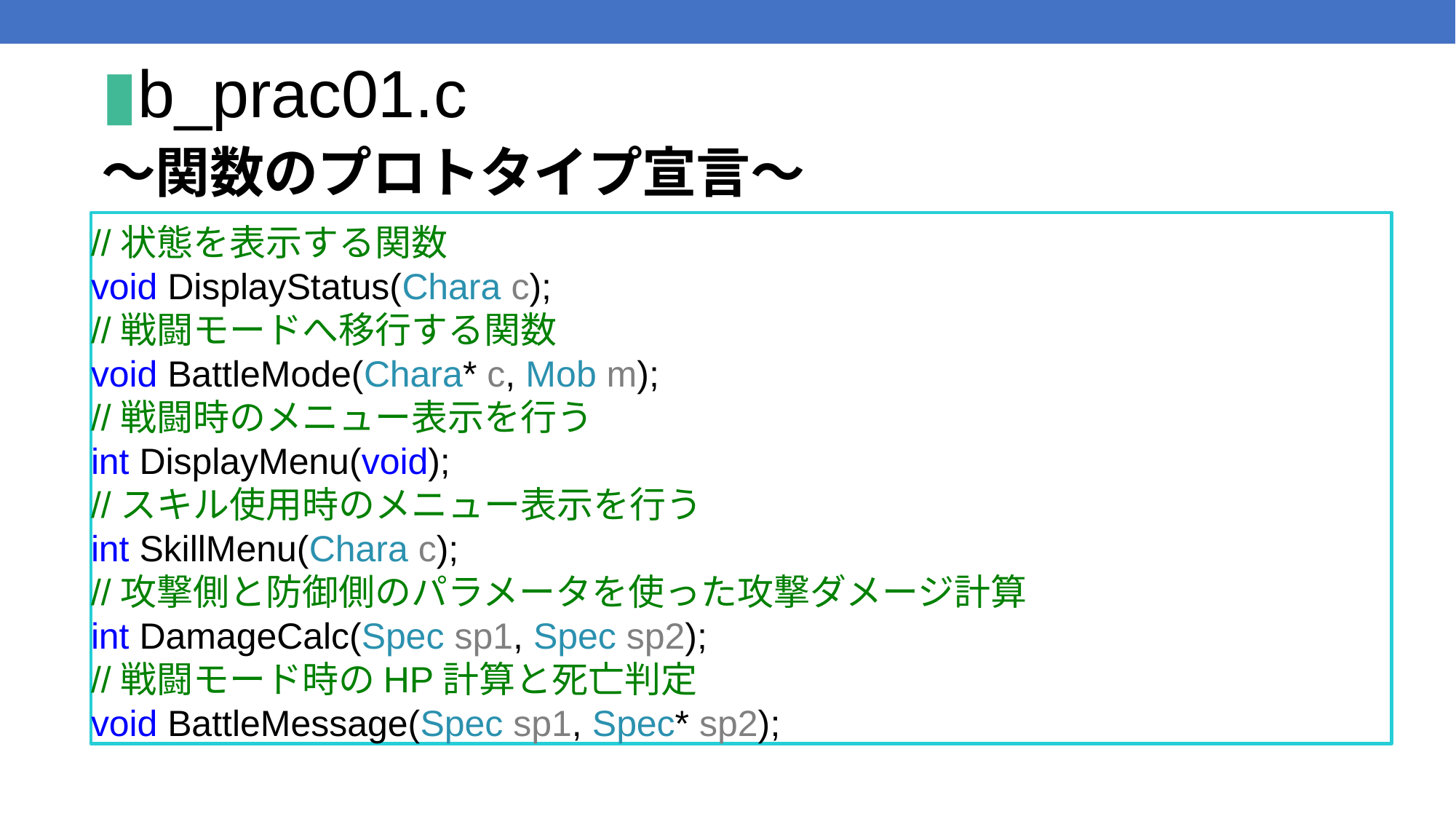

# ▮b_prac01.c
～関数のプロトタイプ宣言～
//状態を表示する関数
void DisplayStatus(Chara c);
//戦闘モードへ移行する関数
void BattleMode(Chara* c, Mob m);
//戦闘時のメニュー表示を行う
int DisplayMenu(void);
//スキル使用時のメニュー表示を行う
int SkillMenu(Chara c);
//攻撃側と防御側のパラメータを使った攻撃ダメージ計算
int DamageCalc(Spec sp1, Spec sp2);
//戦闘モード時のHP計算と死亡判定
void BattleMessage(Spec sp1, Spec* sp2);